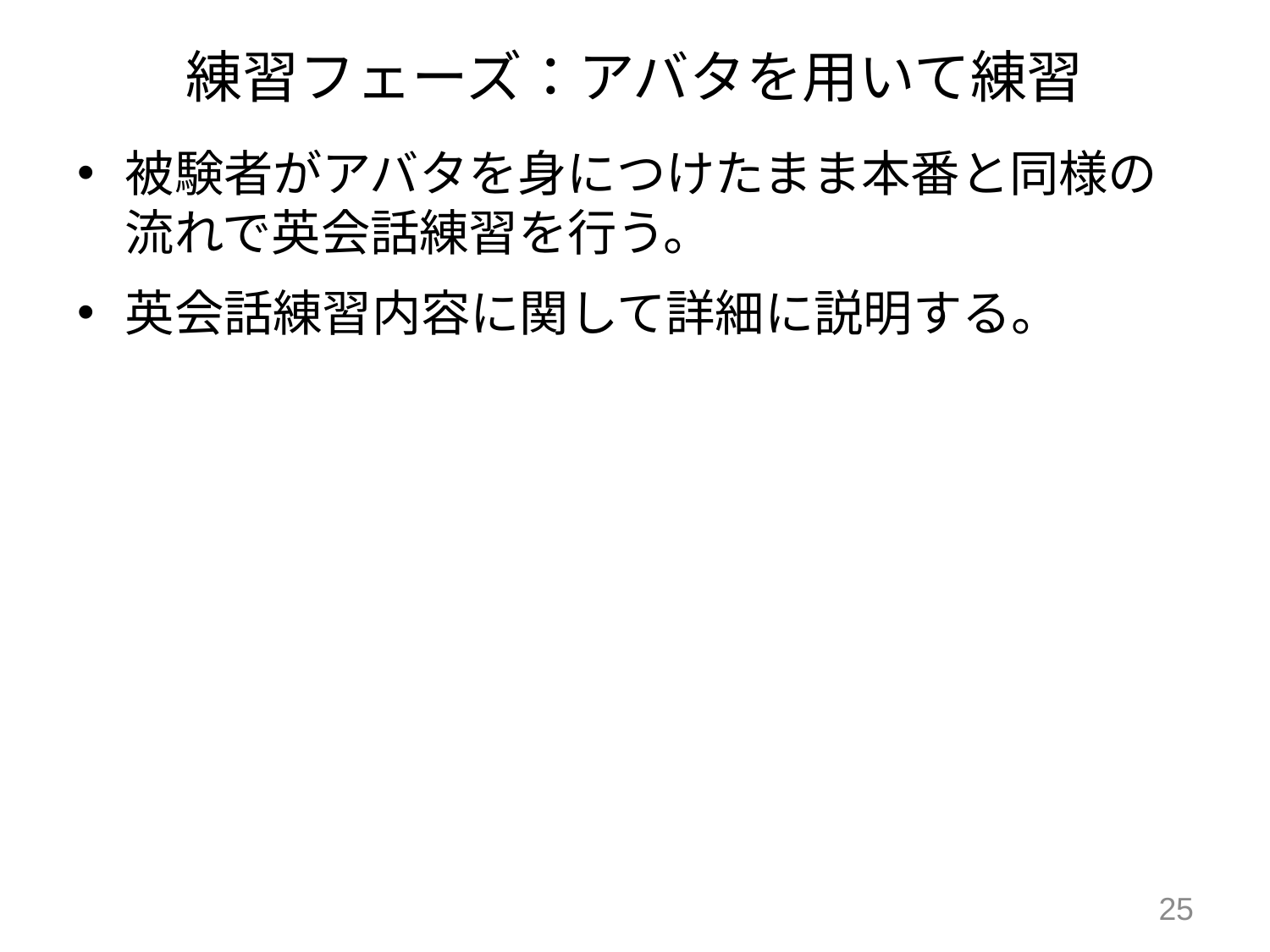

# 練習フェーズ：アバタを用いて練習
被験者がアバタを身につけたまま本番と同様の流れで英会話練習を行う。
英会話練習内容に関して詳細に説明する。
25